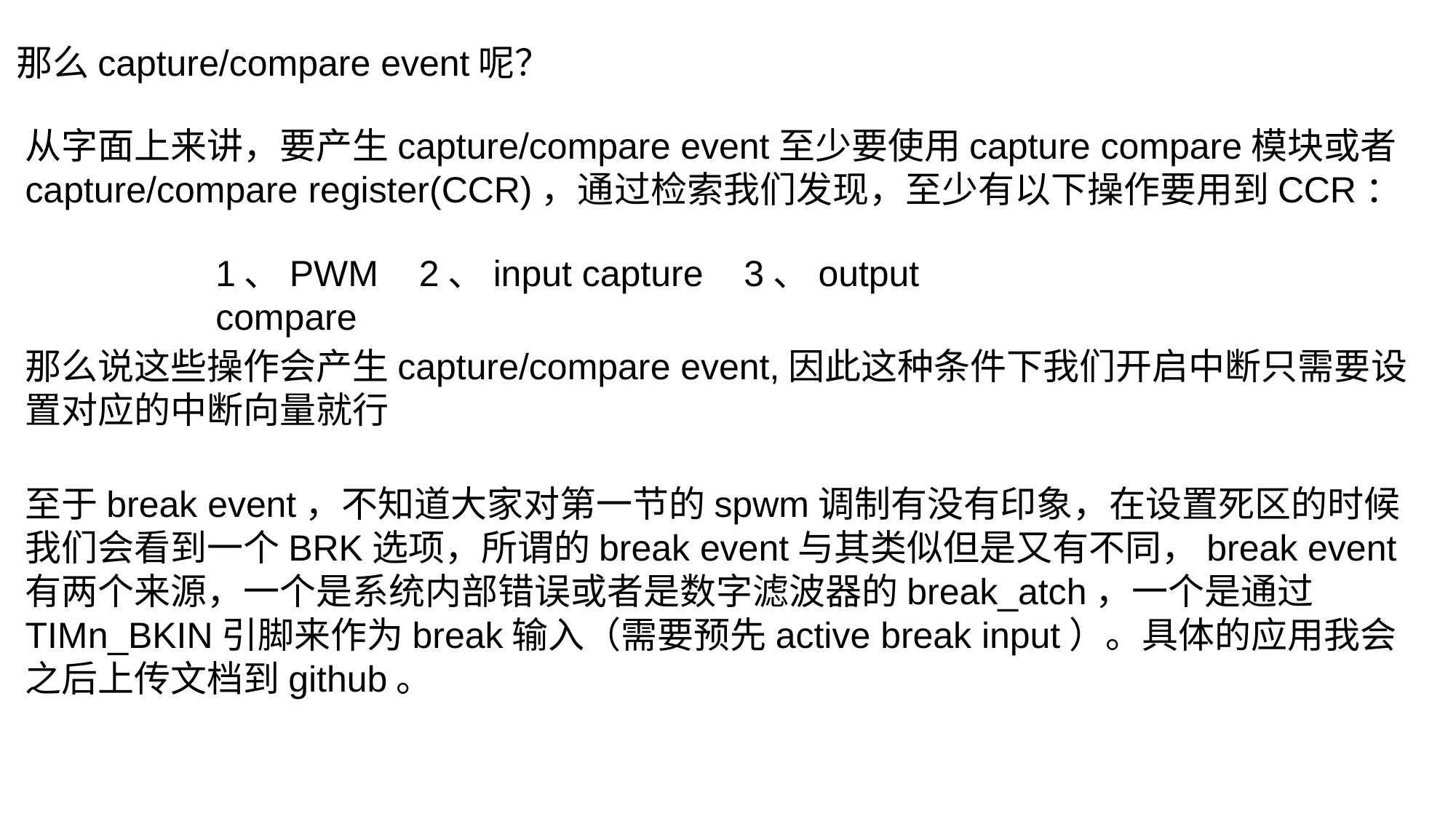

那么capture/compare event呢？
从字面上来讲，要产生capture/compare event至少要使用capture compare模块或者capture/compare register(CCR)，通过检索我们发现，至少有以下操作要用到CCR：
1、PWM    2、input capture    3、output compare
那么说这些操作会产生capture/compare event,因此这种条件下我们开启中断只需要设置对应的中断向量就行
至于break event，不知道大家对第一节的spwm调制有没有印象，在设置死区的时候我们会看到一个BRK选项，所谓的break event与其类似但是又有不同，break event有两个来源，一个是系统内部错误或者是数字滤波器的break_atch，一个是通过TIMn_BKIN引脚来作为break输入（需要预先active break input）。具体的应用我会之后上传文档到github。